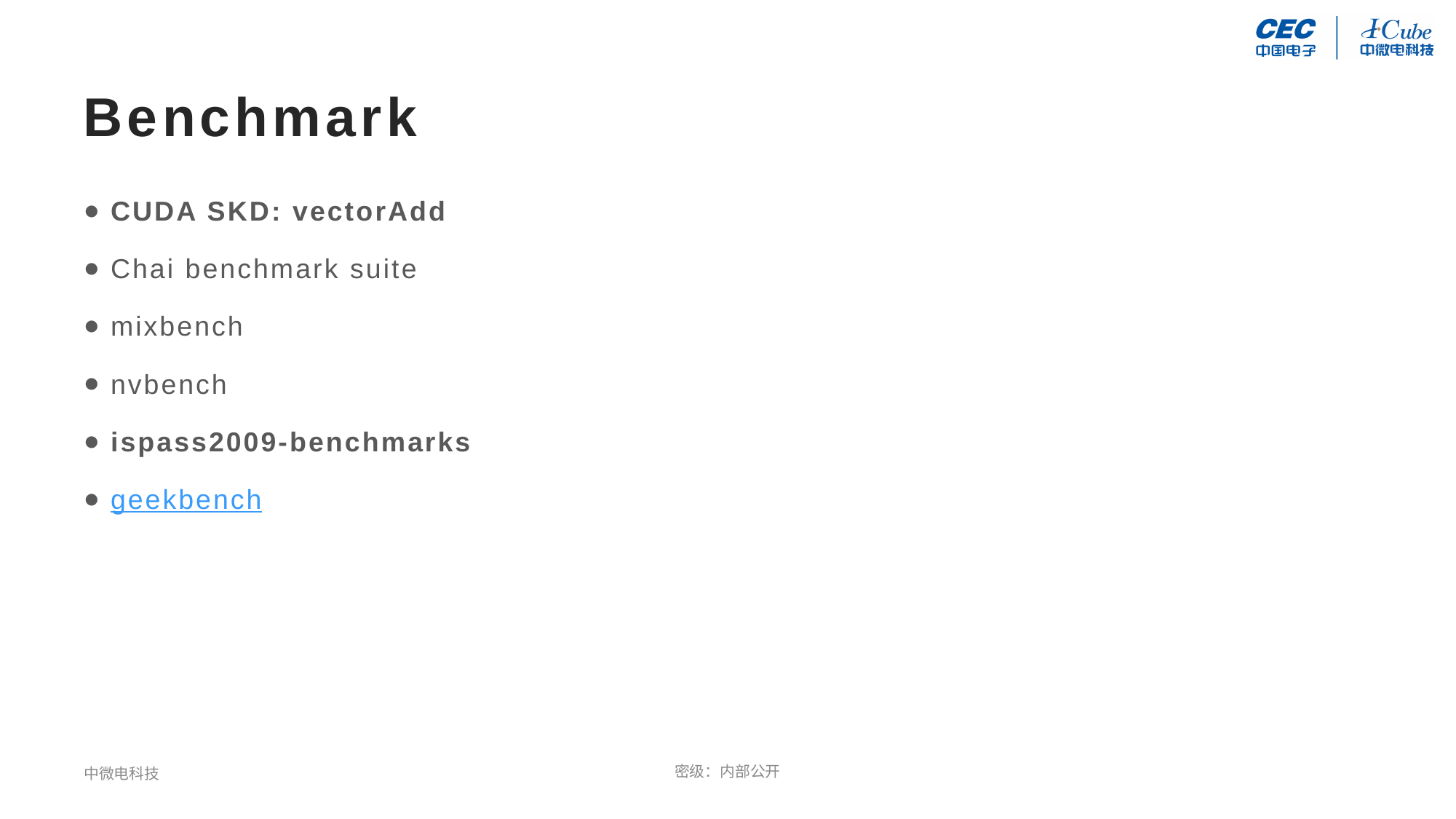

# Benchmark
CUDA SKD: vectorAdd
Chai benchmark suite
mixbench
nvbench
ispass2009-benchmarks
geekbench
中微电科技
密级：内部公开
30